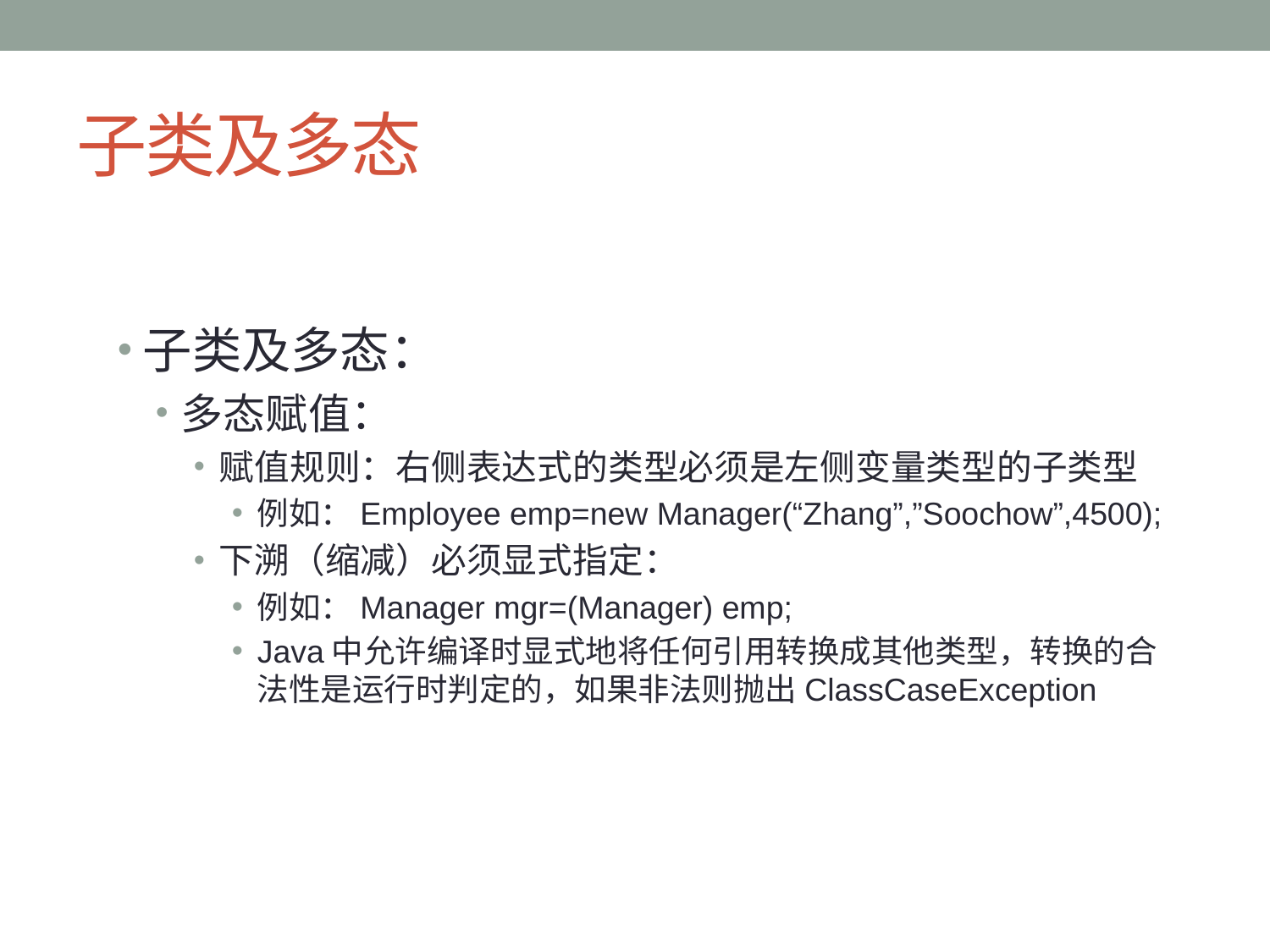

# 子类及多态
子类及多态：
多态赋值：
赋值规则：右侧表达式的类型必须是左侧变量类型的子类型
例如：Employee emp=new Manager(“Zhang”,”Soochow”,4500);
下溯（缩减）必须显式指定：
例如：Manager mgr=(Manager) emp;
Java中允许编译时显式地将任何引用转换成其他类型，转换的合法性是运行时判定的，如果非法则抛出ClassCaseException